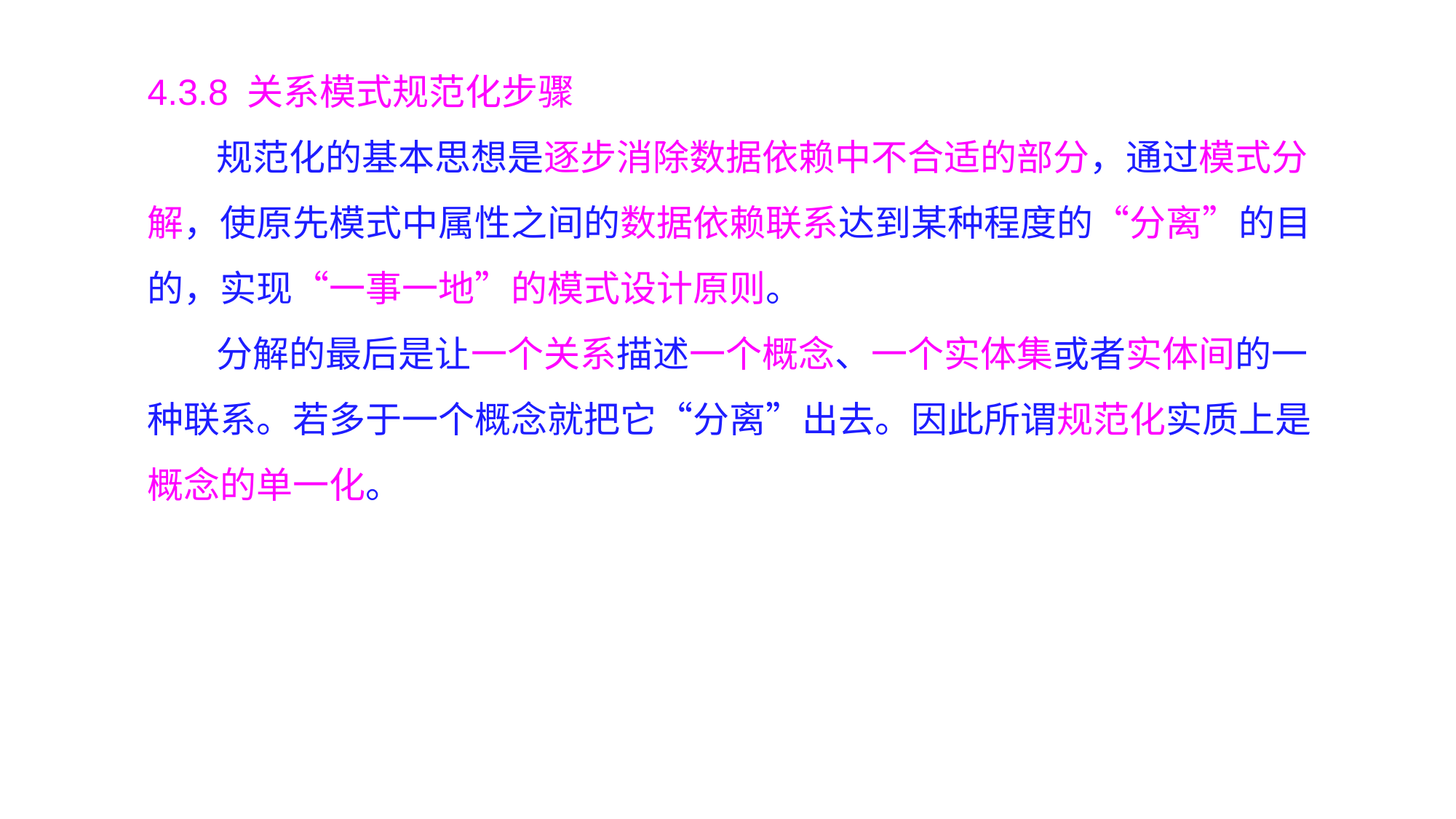

4.3.8 关系模式规范化步骤
规范化的基本思想是逐步消除数据依赖中不合适的部分，通过模式分解，使原先模式中属性之间的数据依赖联系达到某种程度的“分离”的目的，实现“一事一地”的模式设计原则。
分解的最后是让一个关系描述一个概念、一个实体集或者实体间的一种联系。若多于一个概念就把它“分离”出去。因此所谓规范化实质上是概念的单一化。